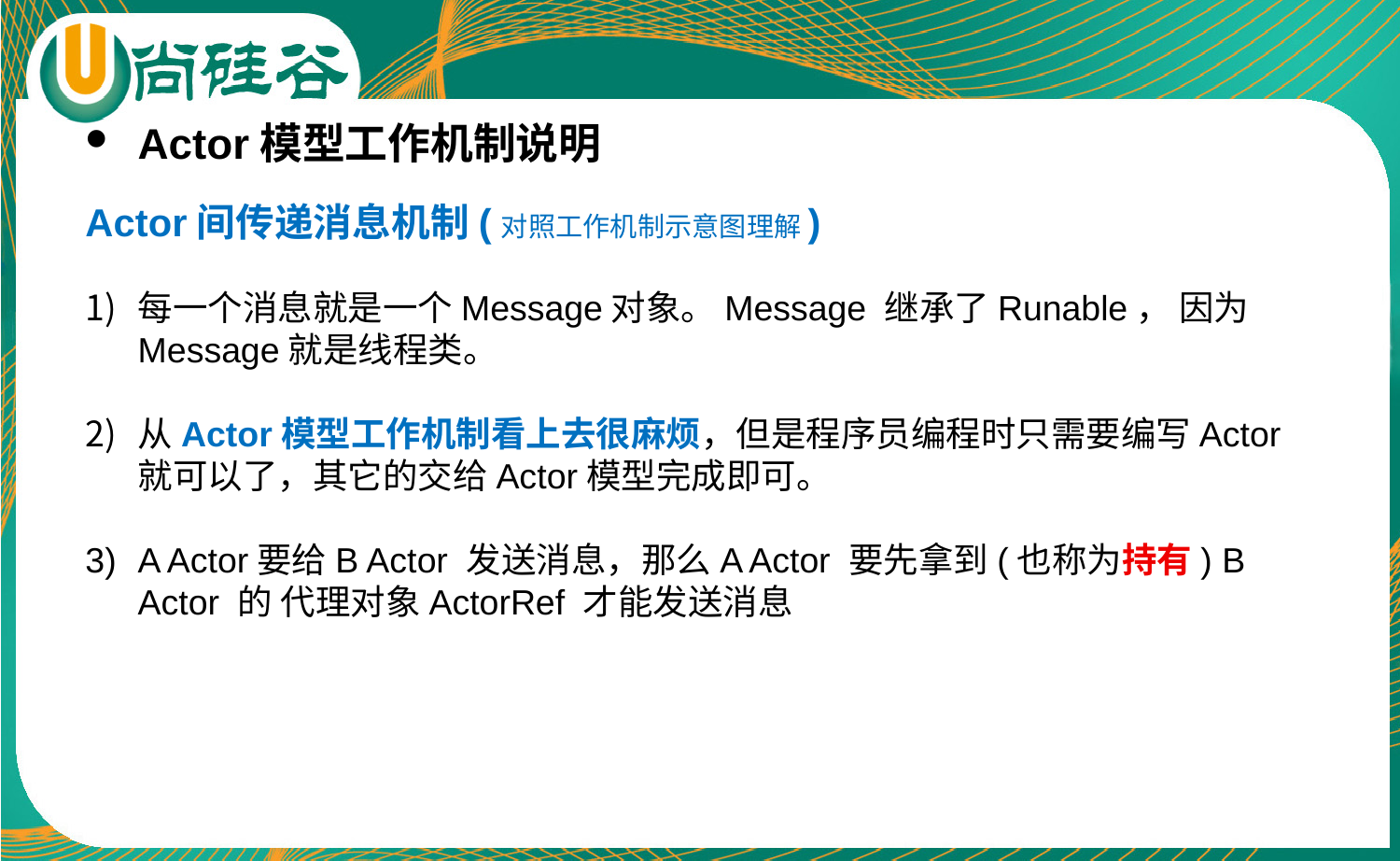

Actor模型工作机制说明
Actor间传递消息机制(对照工作机制示意图理解)

每一个消息就是一个Message对象。Message 继承了Runable， 因为Message就是线程类。

从Actor模型工作机制看上去很麻烦，但是程序员编程时只需要编写Actor就可以了，其它的交给Actor模型完成即可。

A Actor要给B Actor 发送消息，那么A Actor 要先拿到(也称为持有) B Actor 的 代理对象ActorRef 才能发送消息